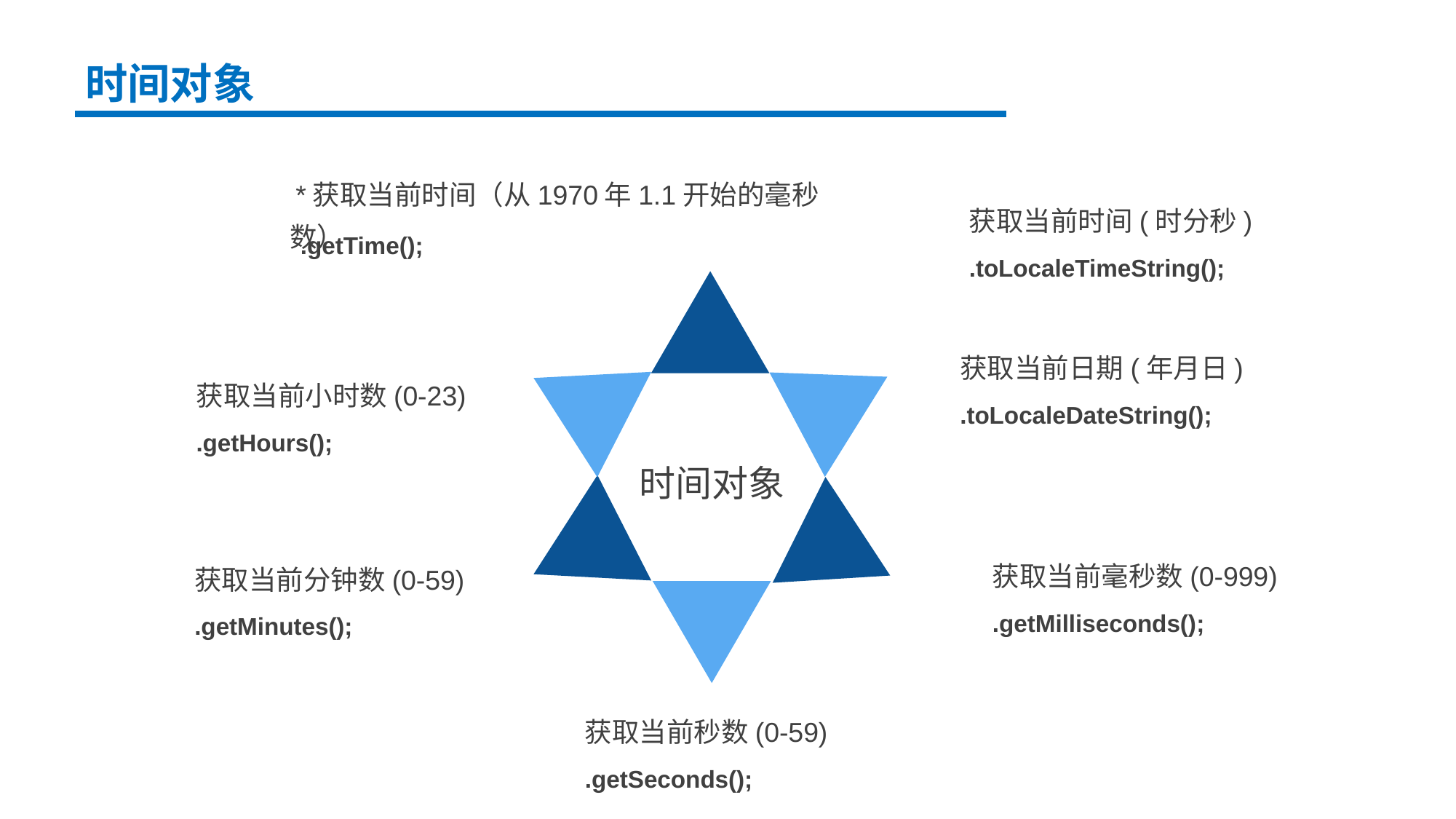

时间对象
 *获取当前时间（从1970年1.1开始的毫秒数）
获取当前时间(时分秒)
.getTime();
.toLocaleTimeString();

时间对象

获取当前日期(年月日)
获取当前小时数(0-23)
.toLocaleDateString();
.getHours();
获取当前毫秒数(0-999)
获取当前分钟数(0-59)
.getMilliseconds();
.getMinutes();
获取当前秒数(0-59)
.getSeconds();